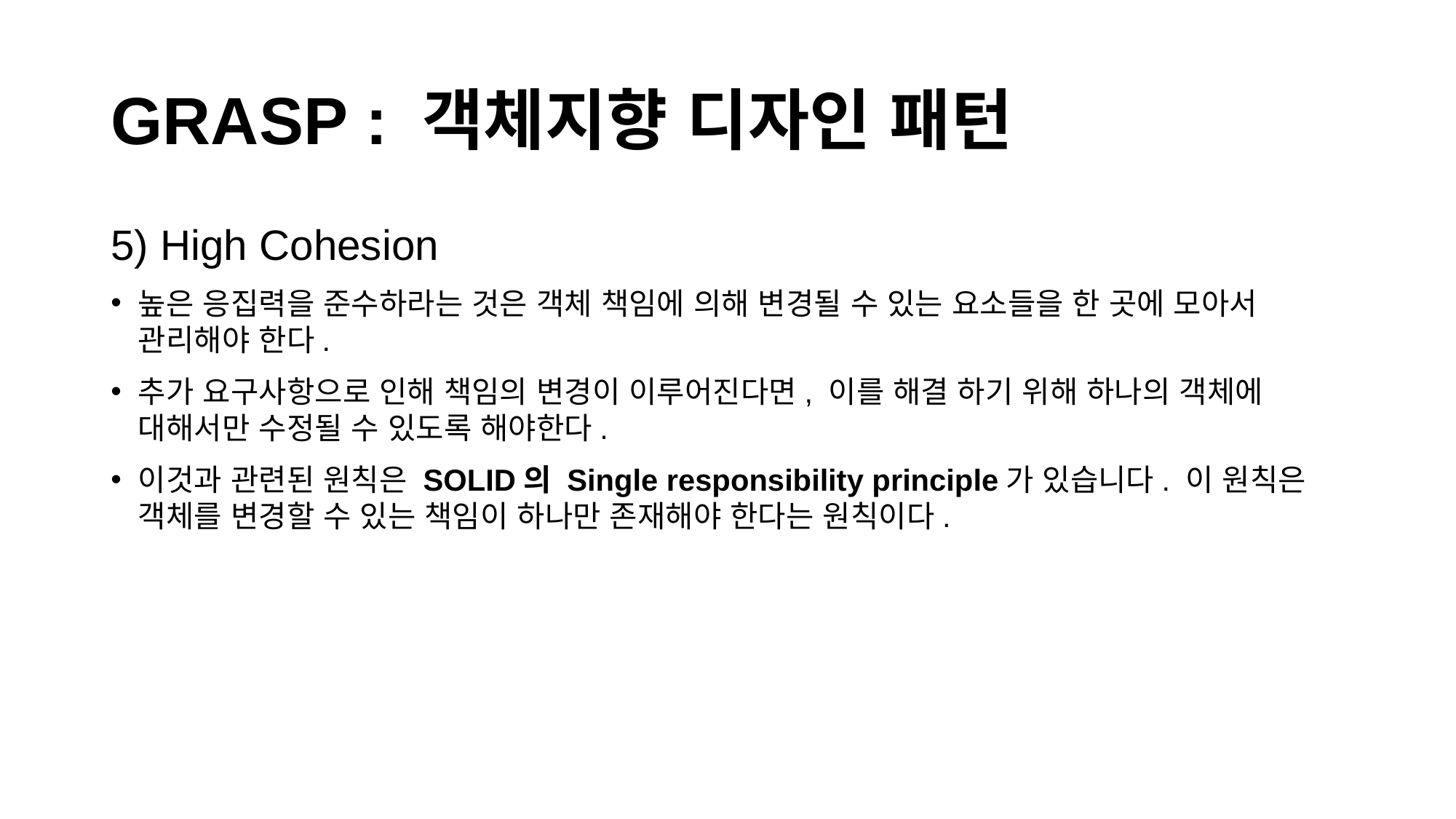

# GRASP : 객체지향 디자인 패턴
5) High Cohesion
높은 응집력을 준수하라는 것은 객체 책임에 의해 변경될 수 있는 요소들을 한 곳에 모아서 관리해야 한다.
추가 요구사항으로 인해 책임의 변경이 이루어진다면, 이를 해결 하기 위해 하나의 객체에 대해서만 수정될 수 있도록 해야한다.
이것과 관련된 원칙은 SOLID의 Single responsibility principle가 있습니다. 이 원칙은 객체를 변경할 수 있는 책임이 하나만 존재해야 한다는 원칙이다.